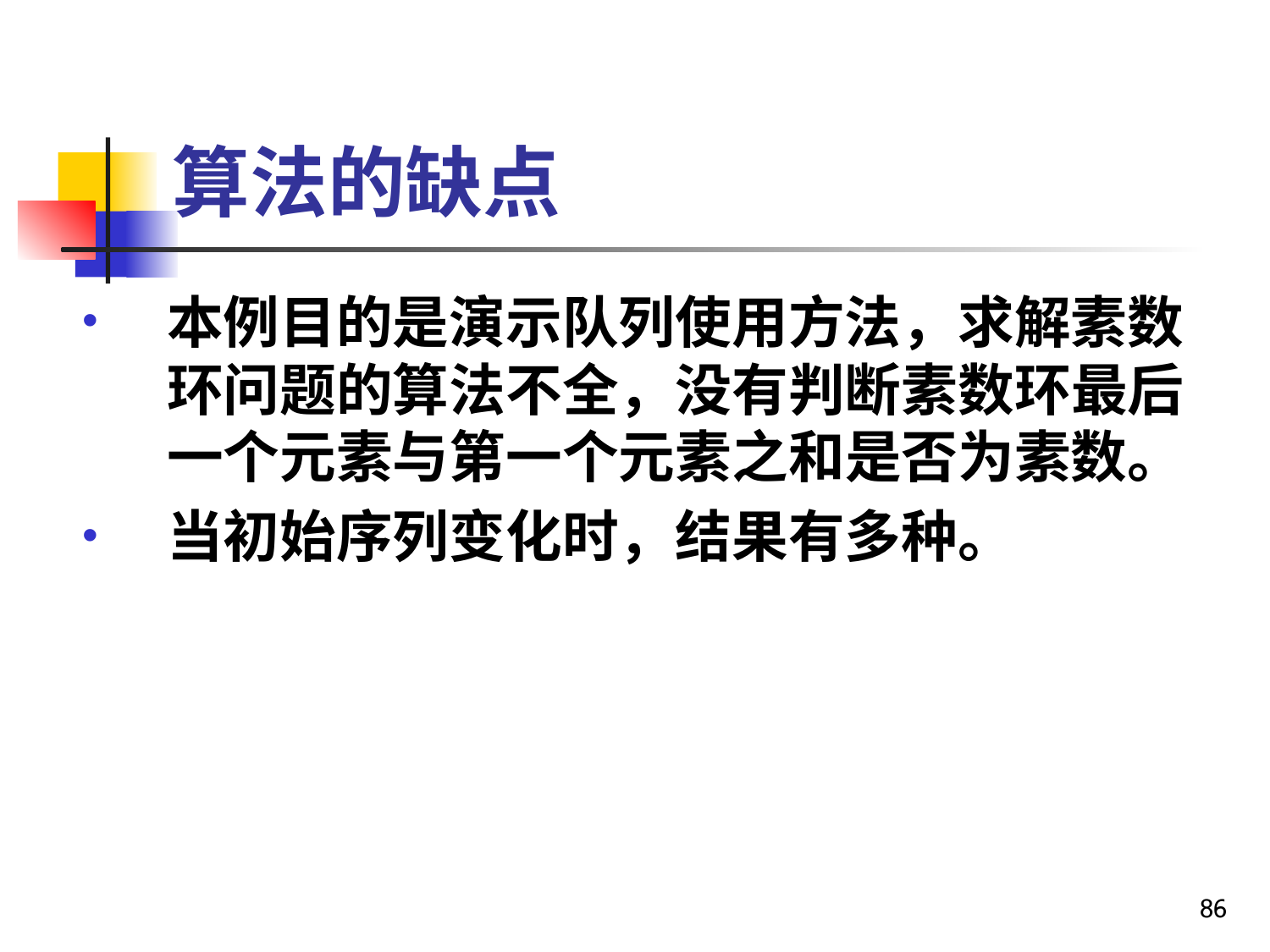

# 算法的缺点
本例目的是演示队列使用方法，求解素数环问题的算法不全，没有判断素数环最后一个元素与第一个元素之和是否为素数。
当初始序列变化时，结果有多种。

86